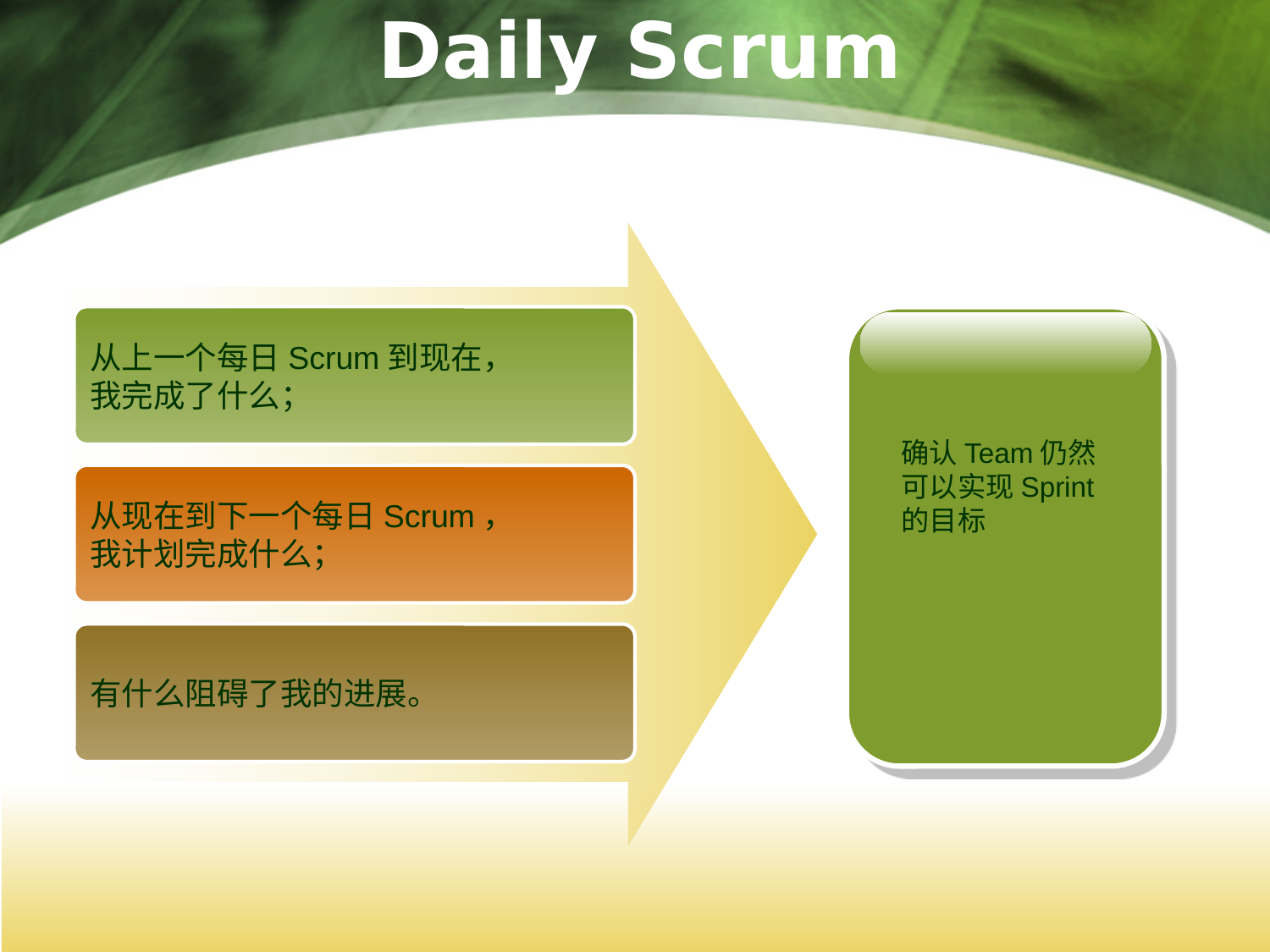

# Daily Scrum

从上一个每日Scrum到现在，
我完成了什么；

确认Team仍然可以实现Sprint的目标
从现在到下⼀个每日Scrum，
我计划完成什么；
有什么阻碍了我的进展。